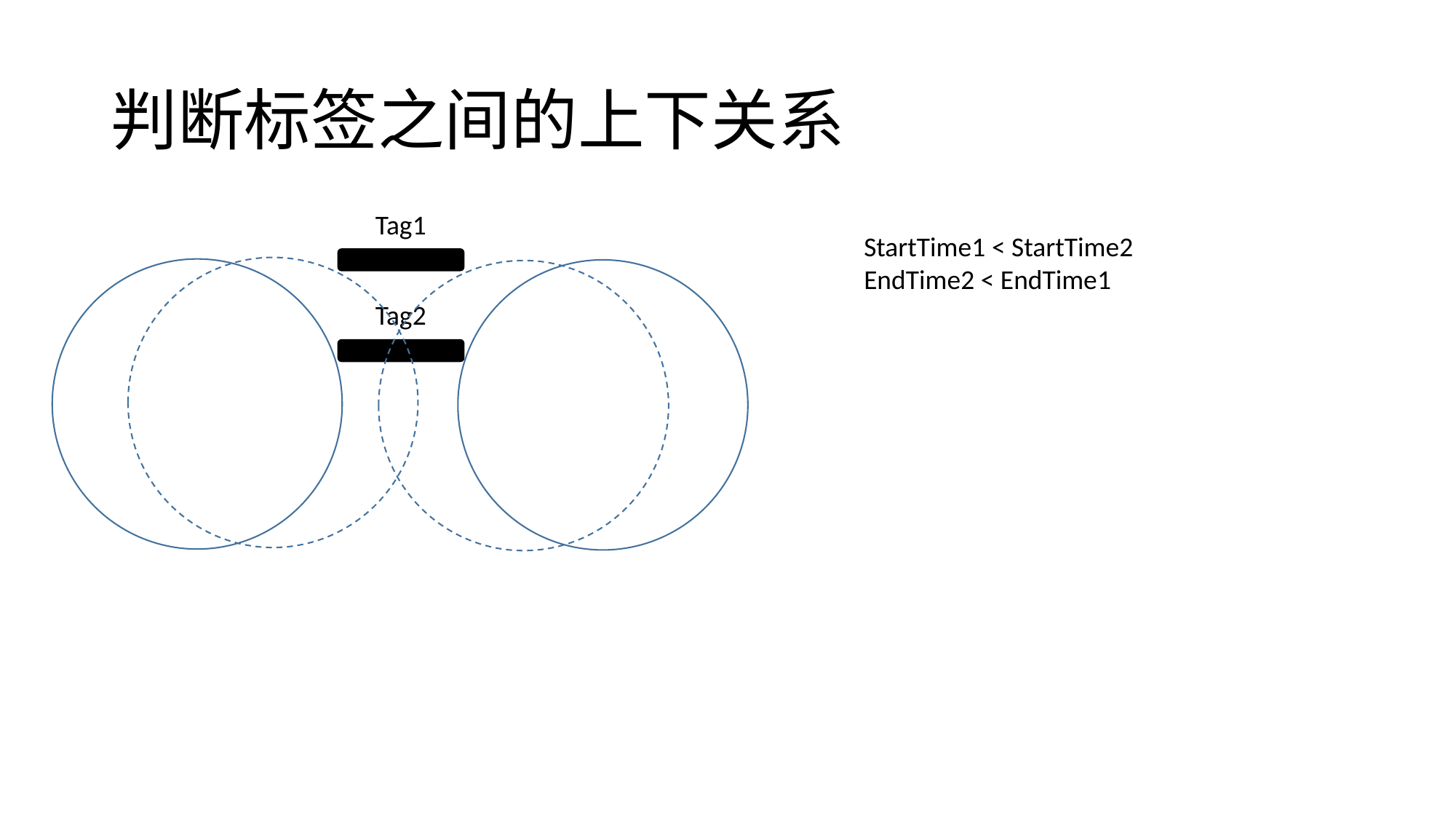

# 判断标签之间的上下关系

Tag1
StartTime1 < StartTime2
EndTime2 < EndTime1

Tag2